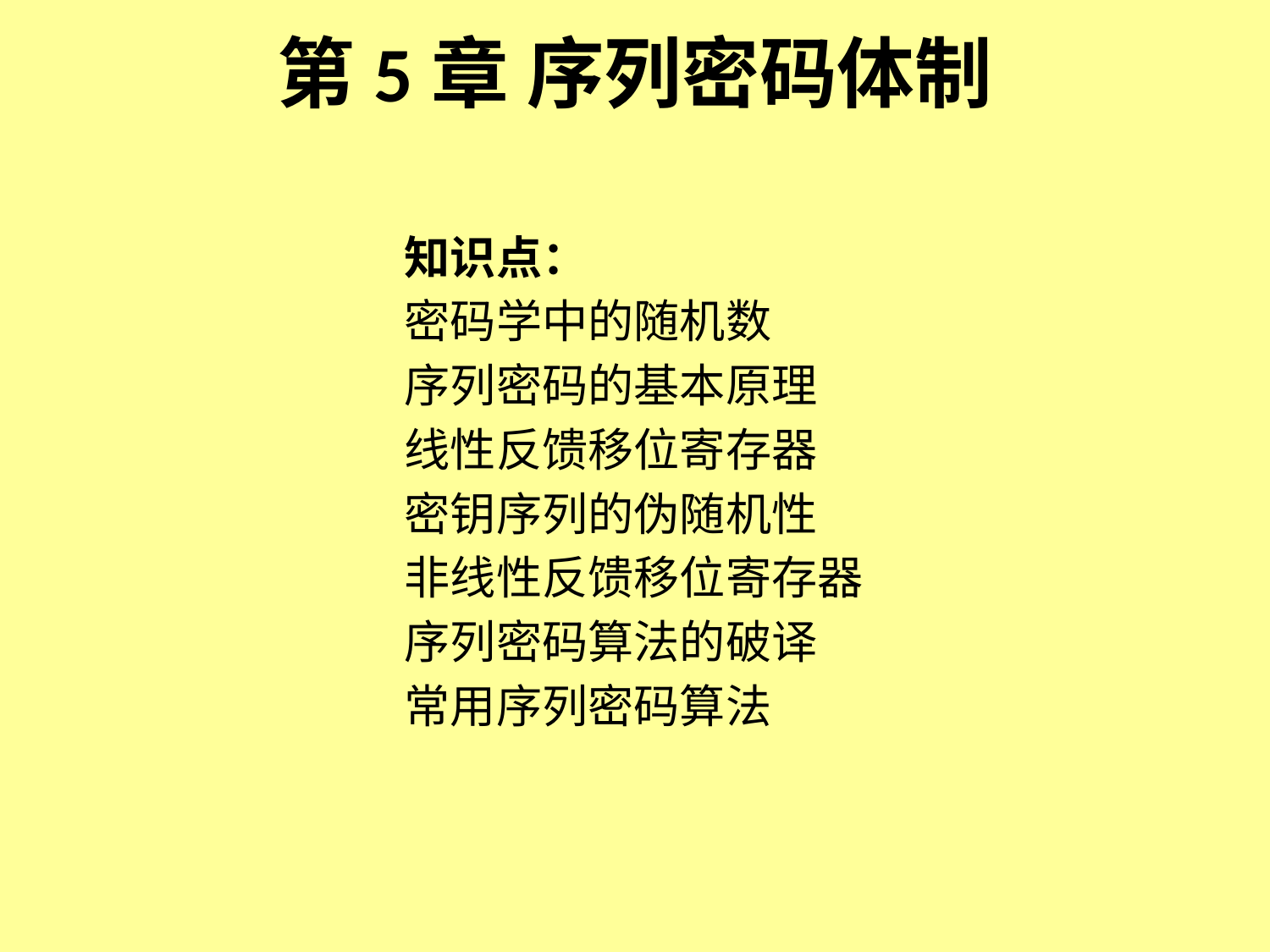

# 第5章 序列密码体制
知识点：
密码学中的随机数
序列密码的基本原理
线性反馈移位寄存器
密钥序列的伪随机性
非线性反馈移位寄存器
序列密码算法的破译
常用序列密码算法